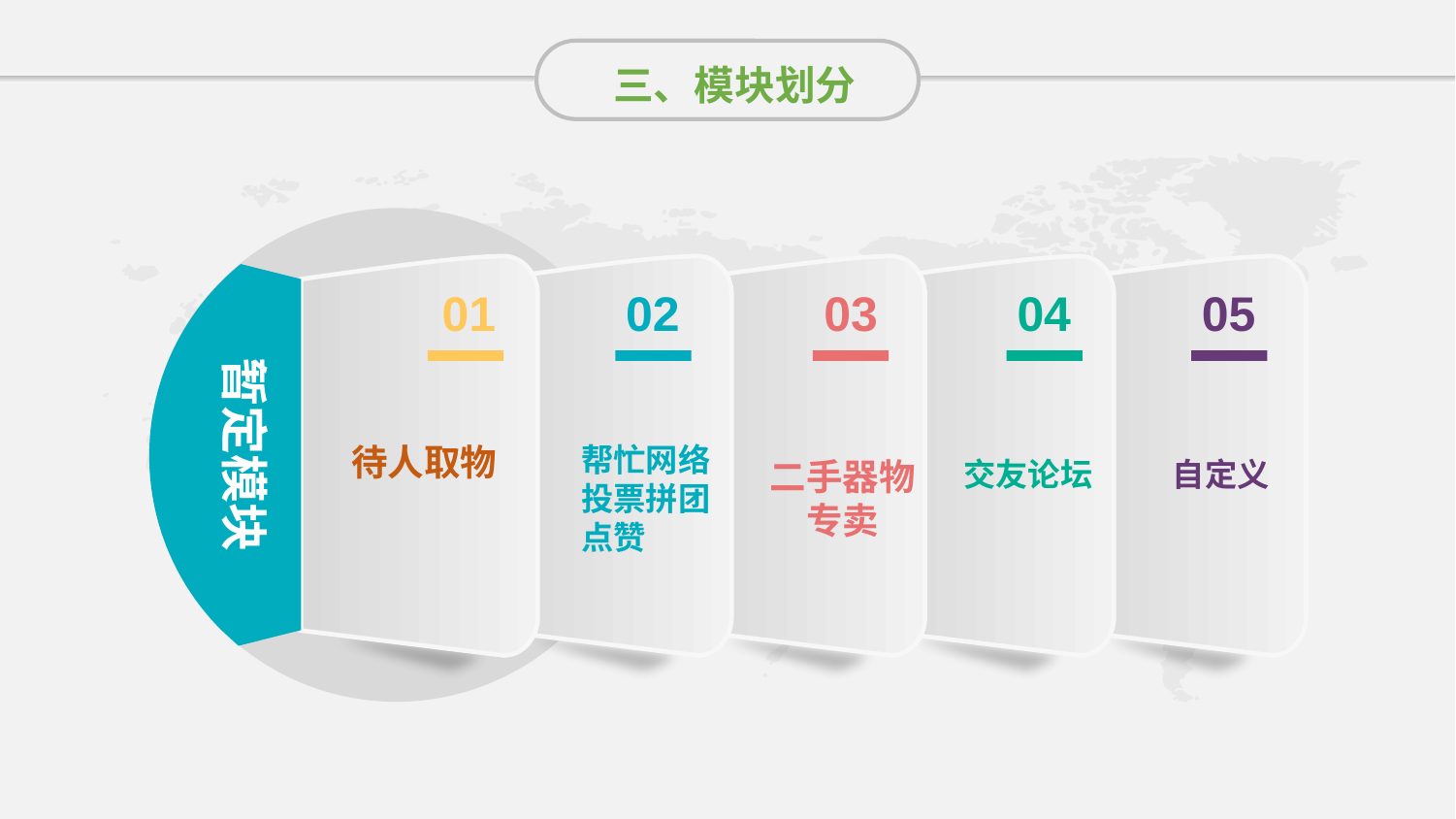

三、模块划分

暂定模块
01
02
03
04
05

帮忙网络投票拼团点赞
待人取物
自定义
二手器物专卖
交友论坛